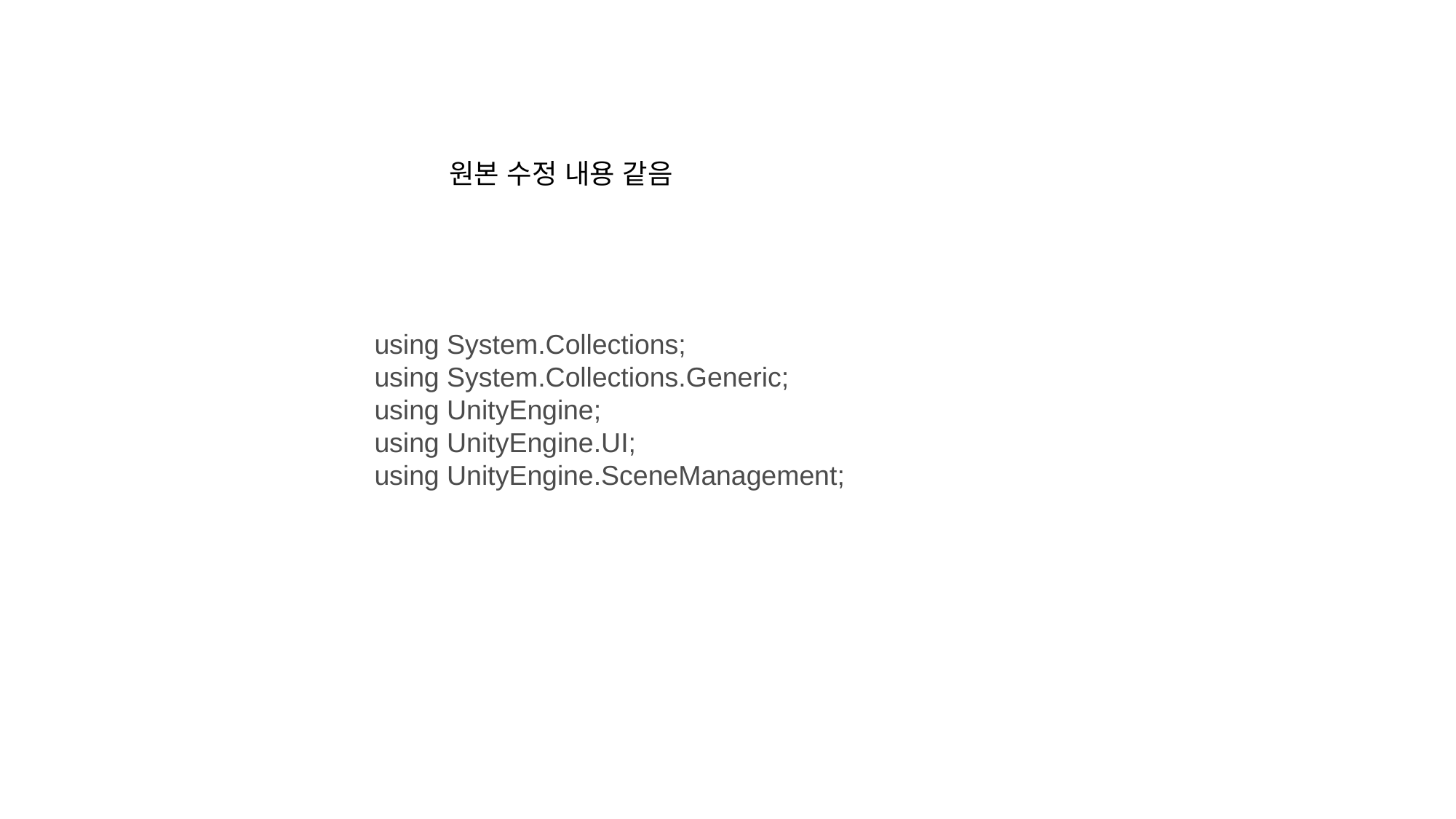

원본 수정 내용 같음
using System.Collections;
using System.Collections.Generic;
using UnityEngine;
using UnityEngine.UI;
using UnityEngine.SceneManagement;